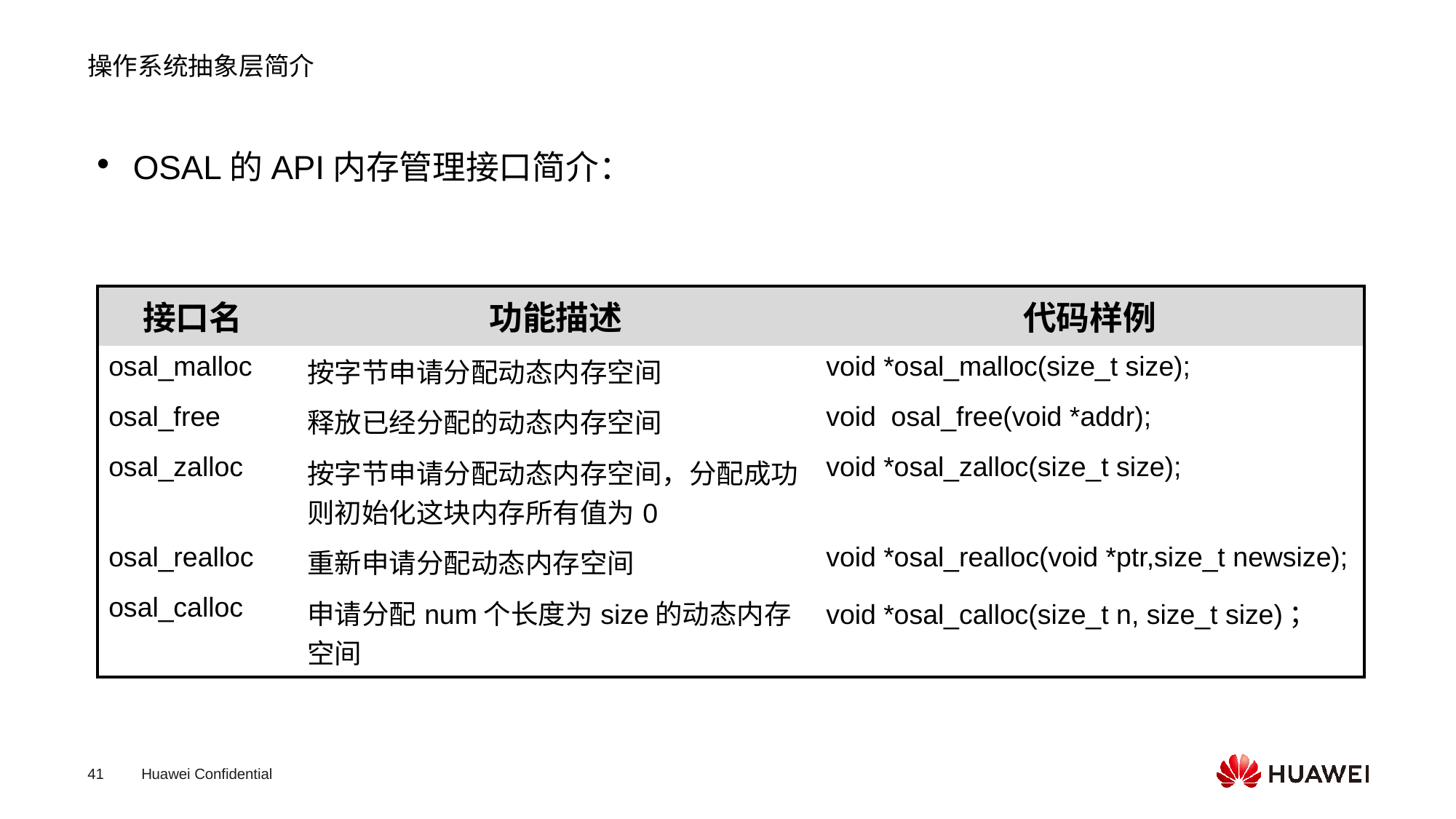

# 操作系统抽象层简介
OSAL的API内存管理接口简介：

| 接口名 | 功能描述 | 代码样例 |
| --- | --- | --- |
| osal\_malloc | 按字节申请分配动态内存空间 | void \*osal\_malloc(size\_t size); |
| osal\_free | 释放已经分配的动态内存空间 | void osal\_free(void \*addr); |
| osal\_zalloc | 按字节申请分配动态内存空间，分配成功则初始化这块内存所有值为0 | void \*osal\_zalloc(size\_t size); |
| osal\_realloc | 重新申请分配动态内存空间 | void \*osal\_realloc(void \*ptr,size\_t newsize); |
| osal\_calloc | 申请分配num个长度为size的动态内存空间 | void \*osal\_calloc(size\_t n, size\_t size)； |